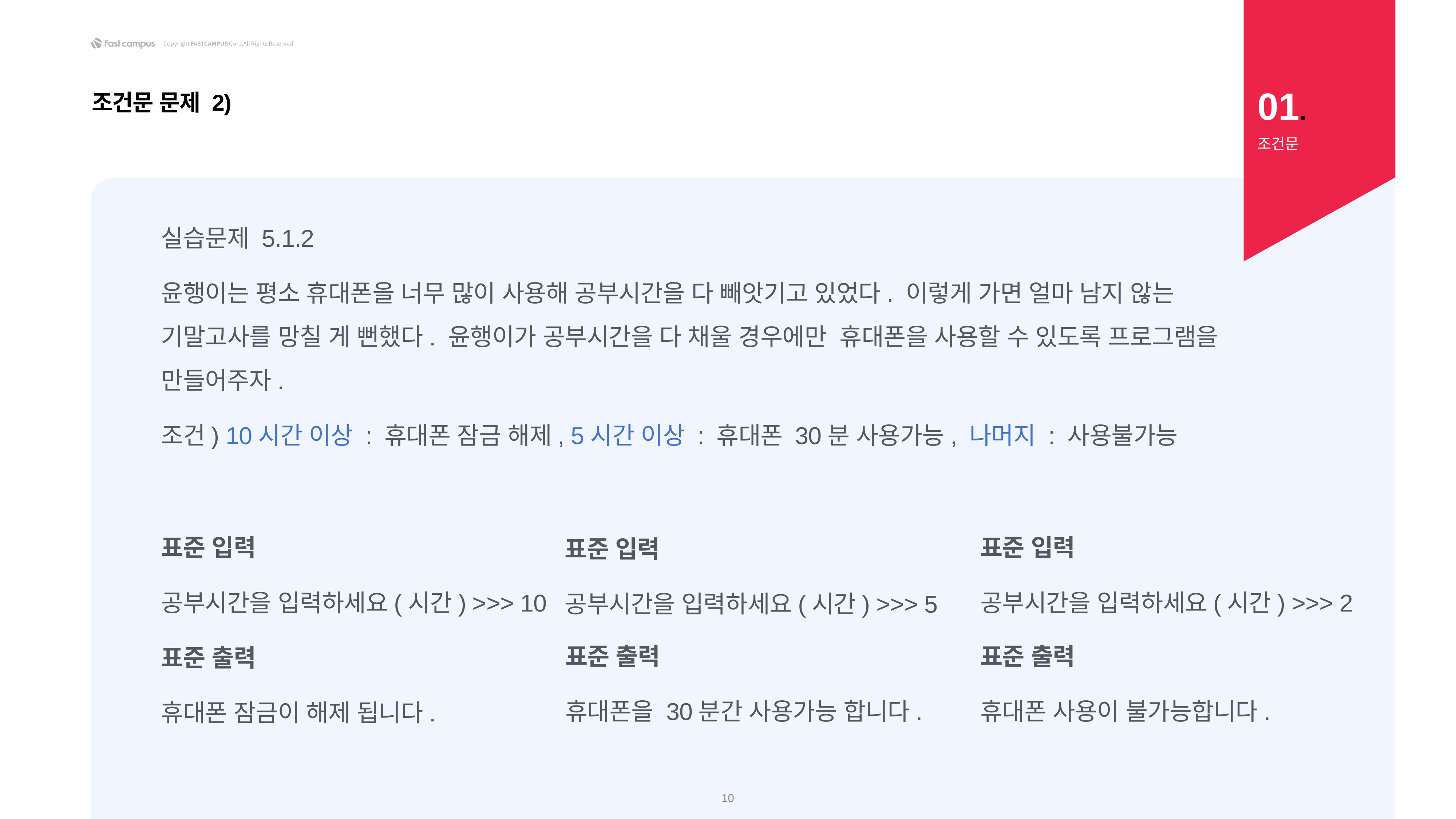

01.
조건문 문제 2)
조건문
실습문제 5.1.2
윤행이는 평소 휴대폰을 너무 많이 사용해 공부시간을 다 빼앗기고 있었다. 이렇게 가면 얼마 남지 않는 기말고사를 망칠 게 뻔했다. 윤행이가 공부시간을 다 채울 경우에만  휴대폰을 사용할 수 있도록 프로그램을 만들어주자.
조건) 10시간 이상 : 휴대폰 잠금 해제, 5시간 이상 : 휴대폰 30분 사용가능, 나머지 : 사용불가능
표준 입력
공부시간을 입력하세요(시간) >>> 10
표준 입력
공부시간을 입력하세요(시간) >>> 2
표준 입력
공부시간을 입력하세요(시간) >>> 5
표준 출력
휴대폰을 30분간 사용가능 합니다.
표준 출력
휴대폰 사용이 불가능합니다.
표준 출력
휴대폰 잠금이 해제 됩니다.
10